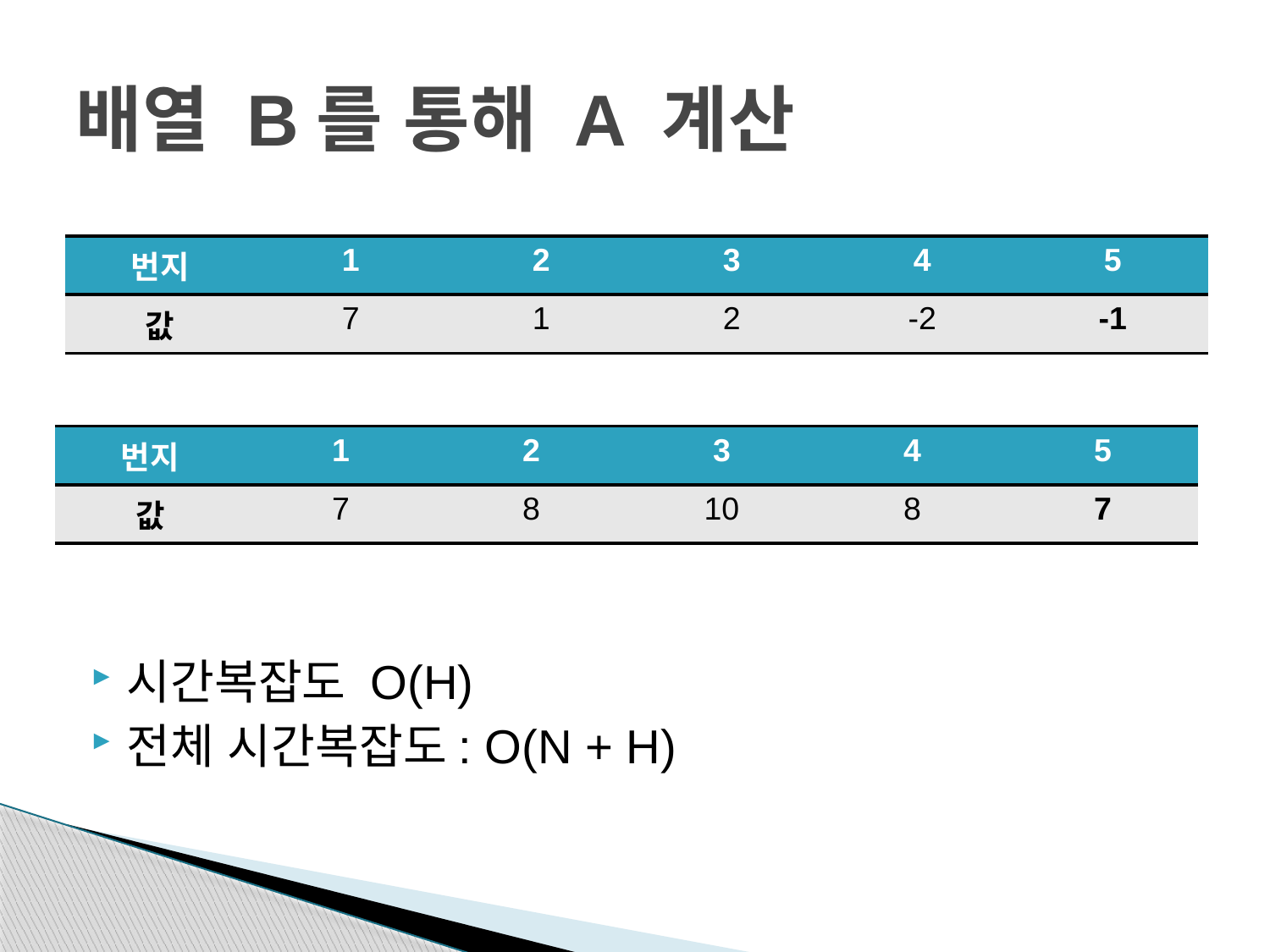

# 배열 B를 통해 A 계산
| 번지 | 1 | 2 | 3 | 4 | 5 |
| --- | --- | --- | --- | --- | --- |
| 값 | 7 | 1 | 2 | -2 | -1 |
| 번지 | 1 | 2 | 3 | 4 | 5 |
| --- | --- | --- | --- | --- | --- |
| 값 | 7 | 8 | 10 | 8 | 7 |
시간복잡도 O(H)
전체 시간복잡도: O(N + H)